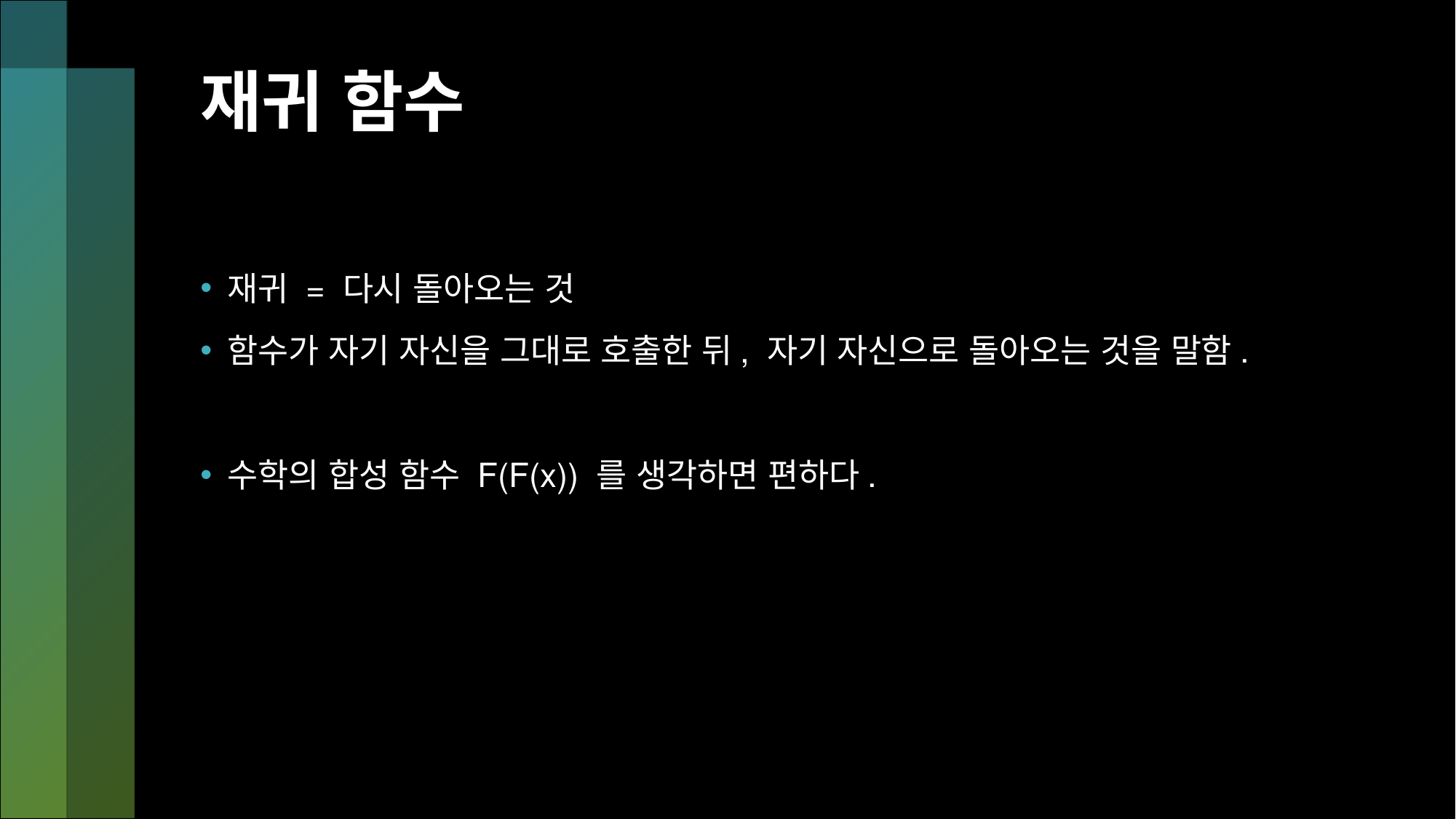

# 재귀 함수
재귀 = 다시 돌아오는 것
함수가 자기 자신을 그대로 호출한 뒤, 자기 자신으로 돌아오는 것을 말함.

수학의 합성 함수 F(F(x)) 를 생각하면 편하다.